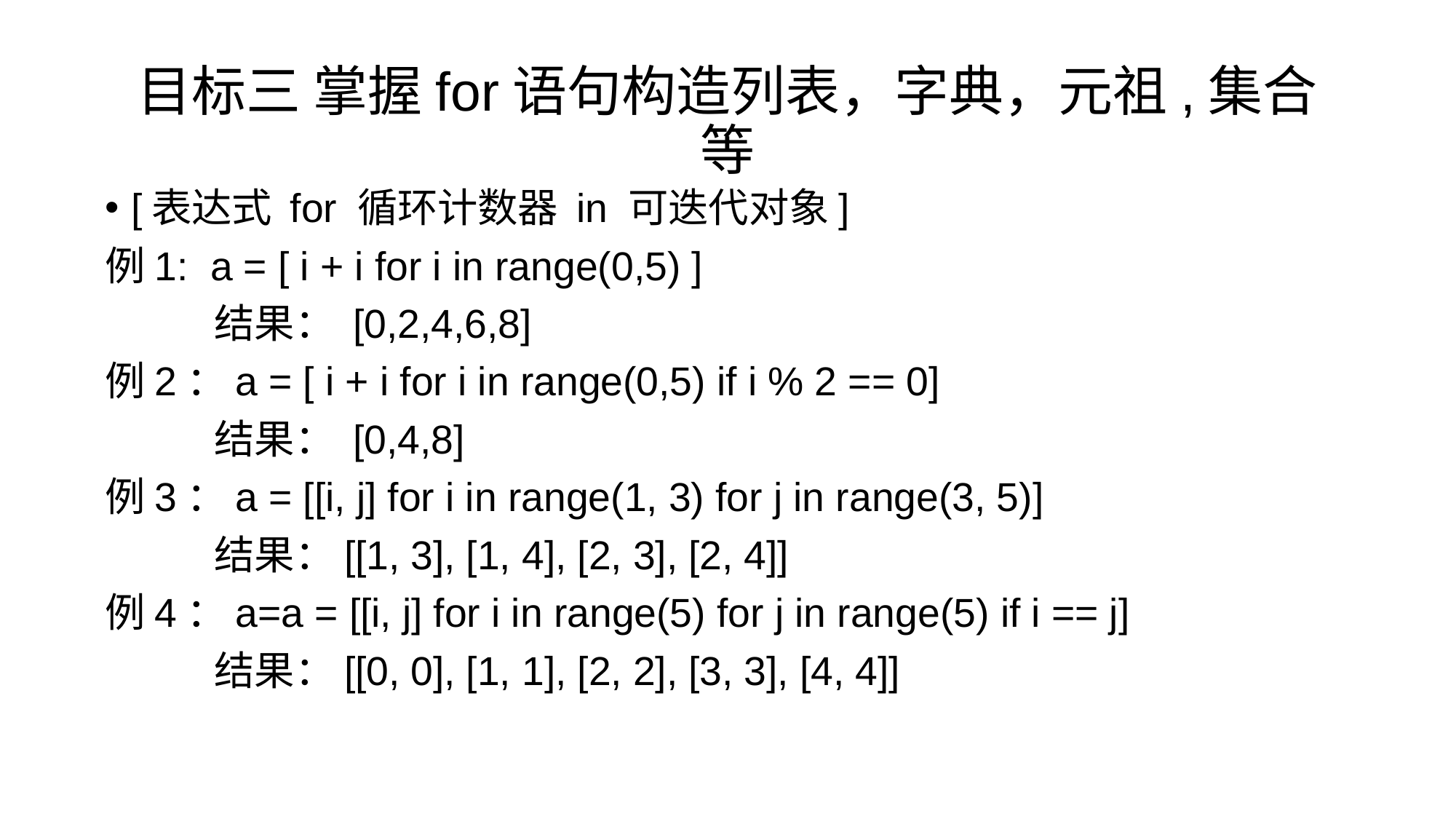

# 目标三 掌握for语句构造列表，字典，元祖,集合等
[表达式 for 循环计数器 in 可迭代对象]
例1:  a = [ i + i for i in range(0,5) ]
           结果： [0,2,4,6,8]
例2：a = [ i + i for i in range(0,5) if i % 2 == 0]
           结果： [0,4,8]
例3：a = [[i, j] for i in range(1, 3) for j in range(3, 5)]
           结果：[[1, 3], [1, 4], [2, 3], [2, 4]]
例4：a=a = [[i, j] for i in range(5) for j in range(5) if i == j]
           结果：[[0, 0], [1, 1], [2, 2], [3, 3], [4, 4]]